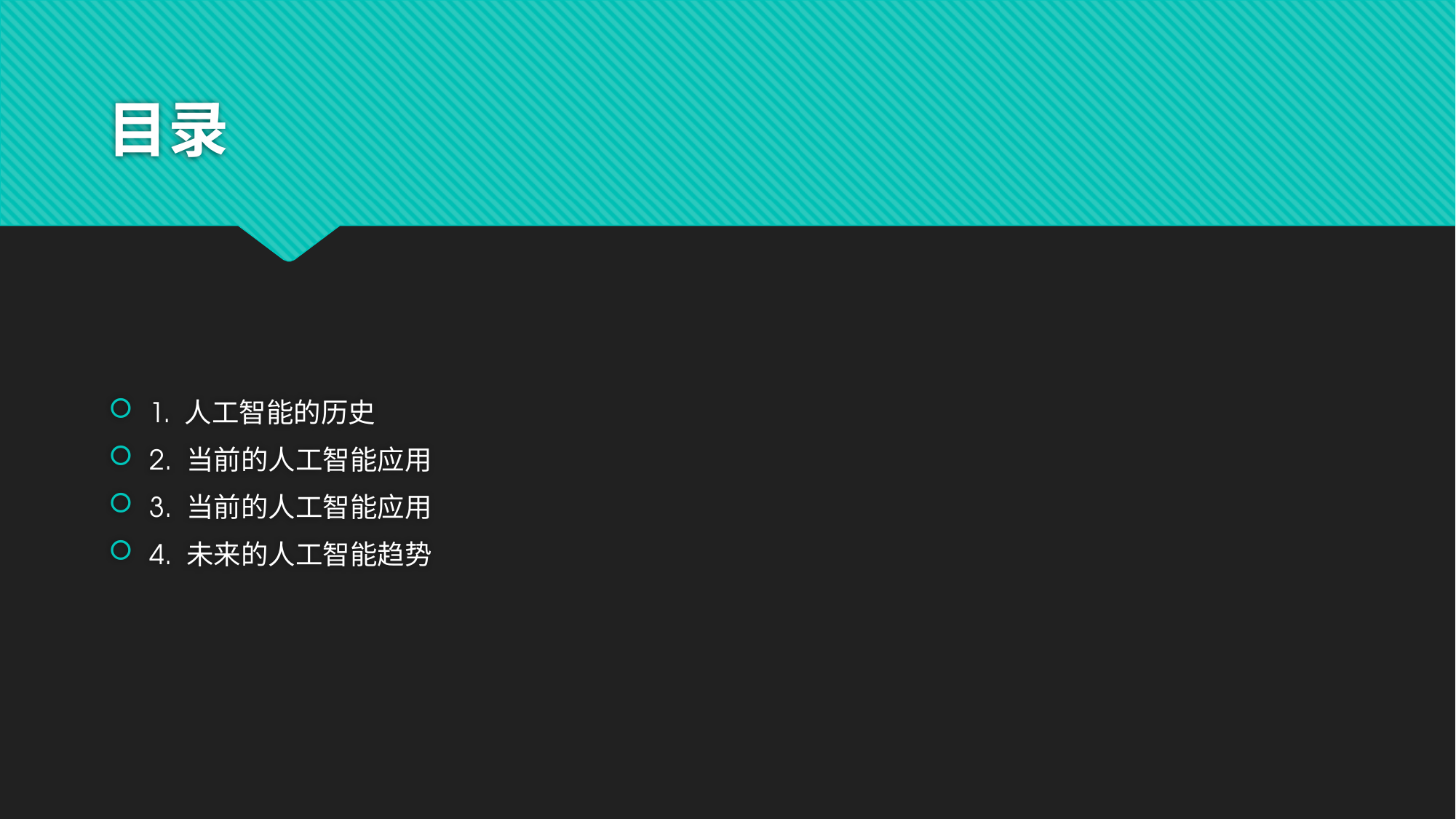

# 目录
1. 人工智能的历史
2. 当前的人工智能应用
3. 当前的人工智能应用
4. 未来的人工智能趋势